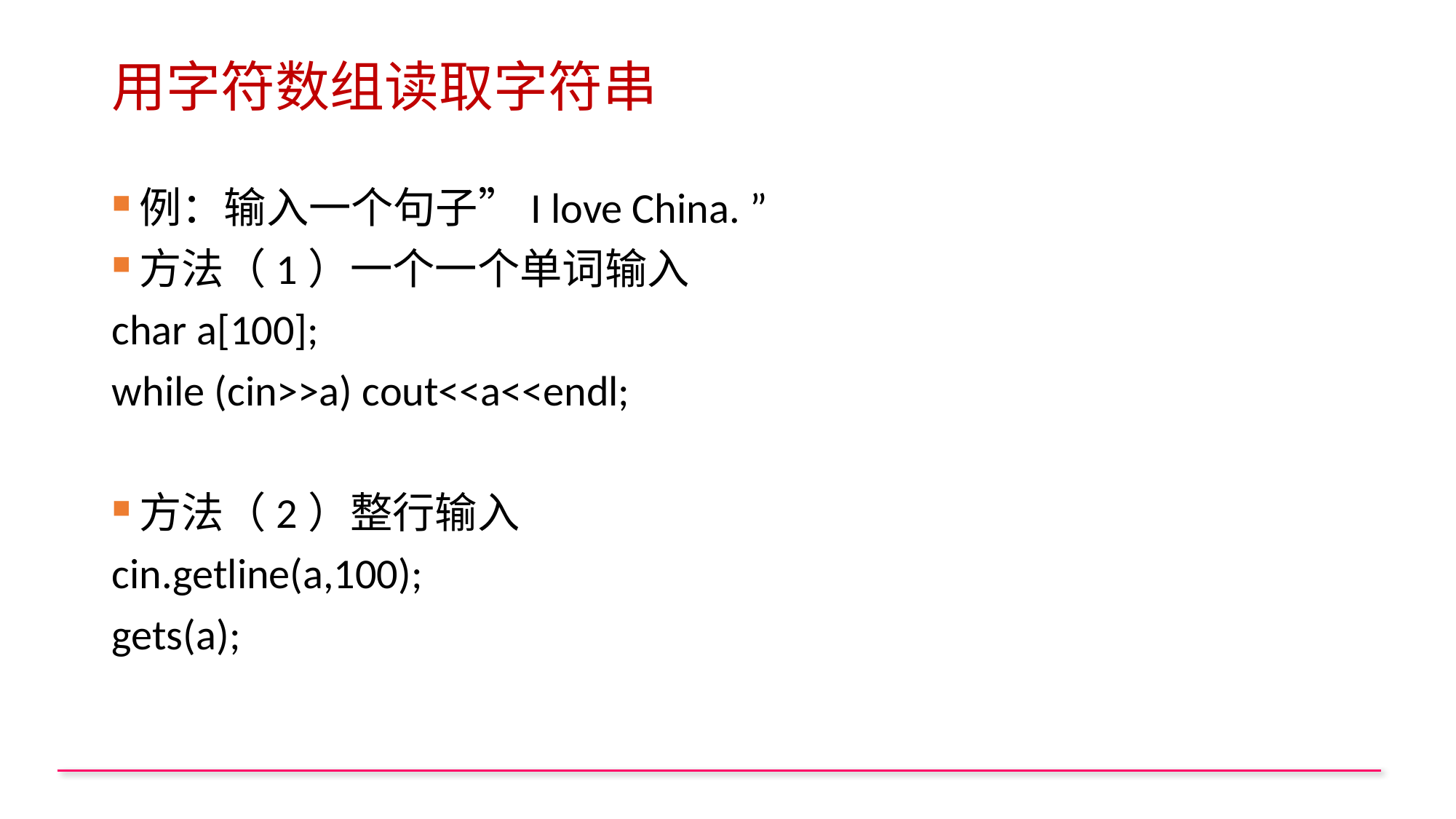

# 用字符数组读取字符串
例：输入一个句子”I love China. ”
方法（1）一个一个单词输入
char a[100];
while (cin>>a) cout<<a<<endl;

方法（2）整行输入
cin.getline(a,100);
gets(a);